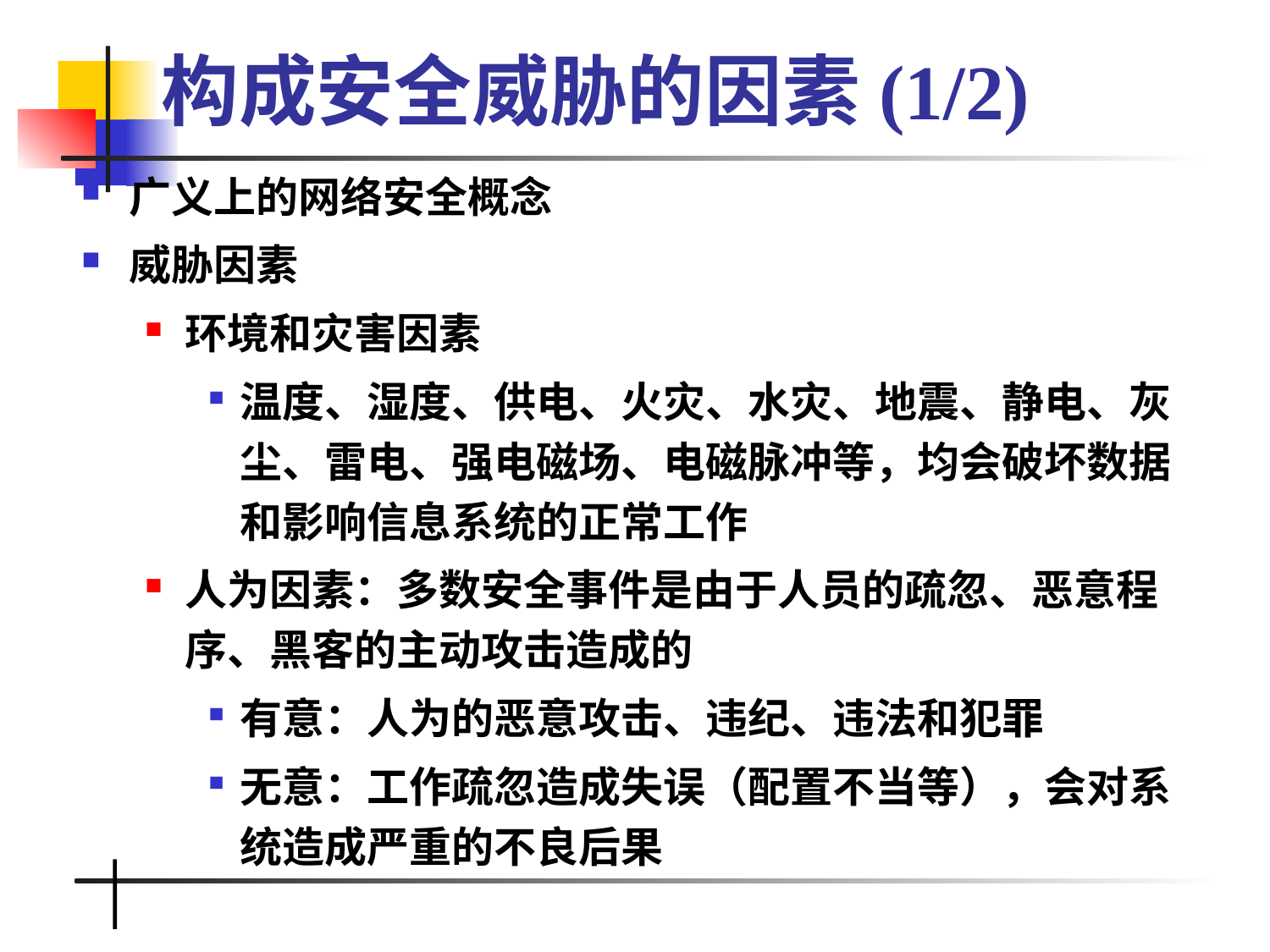

# 构成安全威胁的因素(1/2)
广义上的网络安全概念
威胁因素
环境和灾害因素
温度、湿度、供电、火灾、水灾、地震、静电、灰尘、雷电、强电磁场、电磁脉冲等，均会破坏数据和影响信息系统的正常工作
人为因素：多数安全事件是由于人员的疏忽、恶意程序、黑客的主动攻击造成的
有意：人为的恶意攻击、违纪、违法和犯罪
无意：工作疏忽造成失误（配置不当等），会对系统造成严重的不良后果